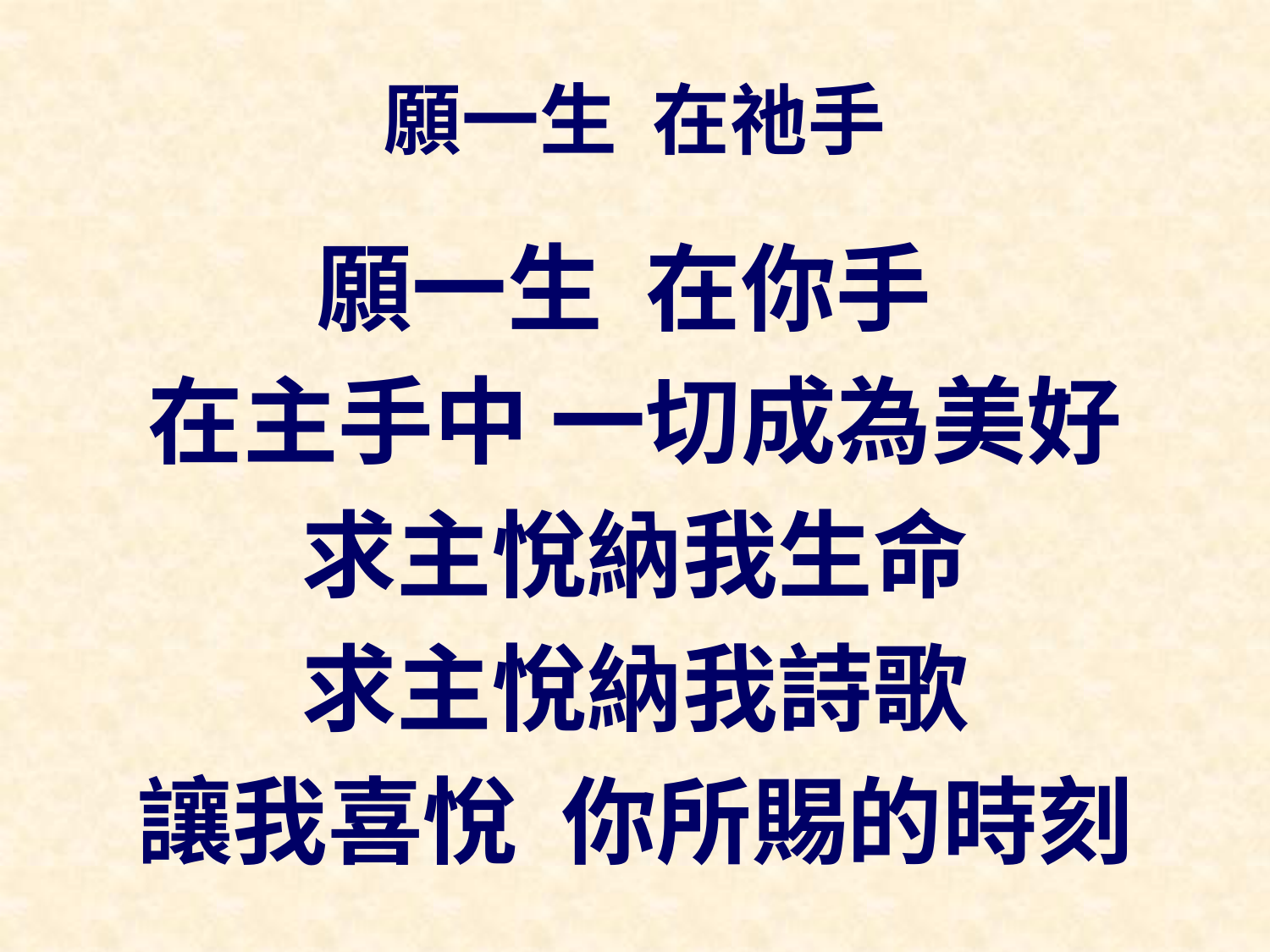

# 願一生  在祂手
願一生  在你手
在主手中 一切成為美好
求主悅納我生命
求主悅納我詩歌
讓我喜悅  你所賜的時刻